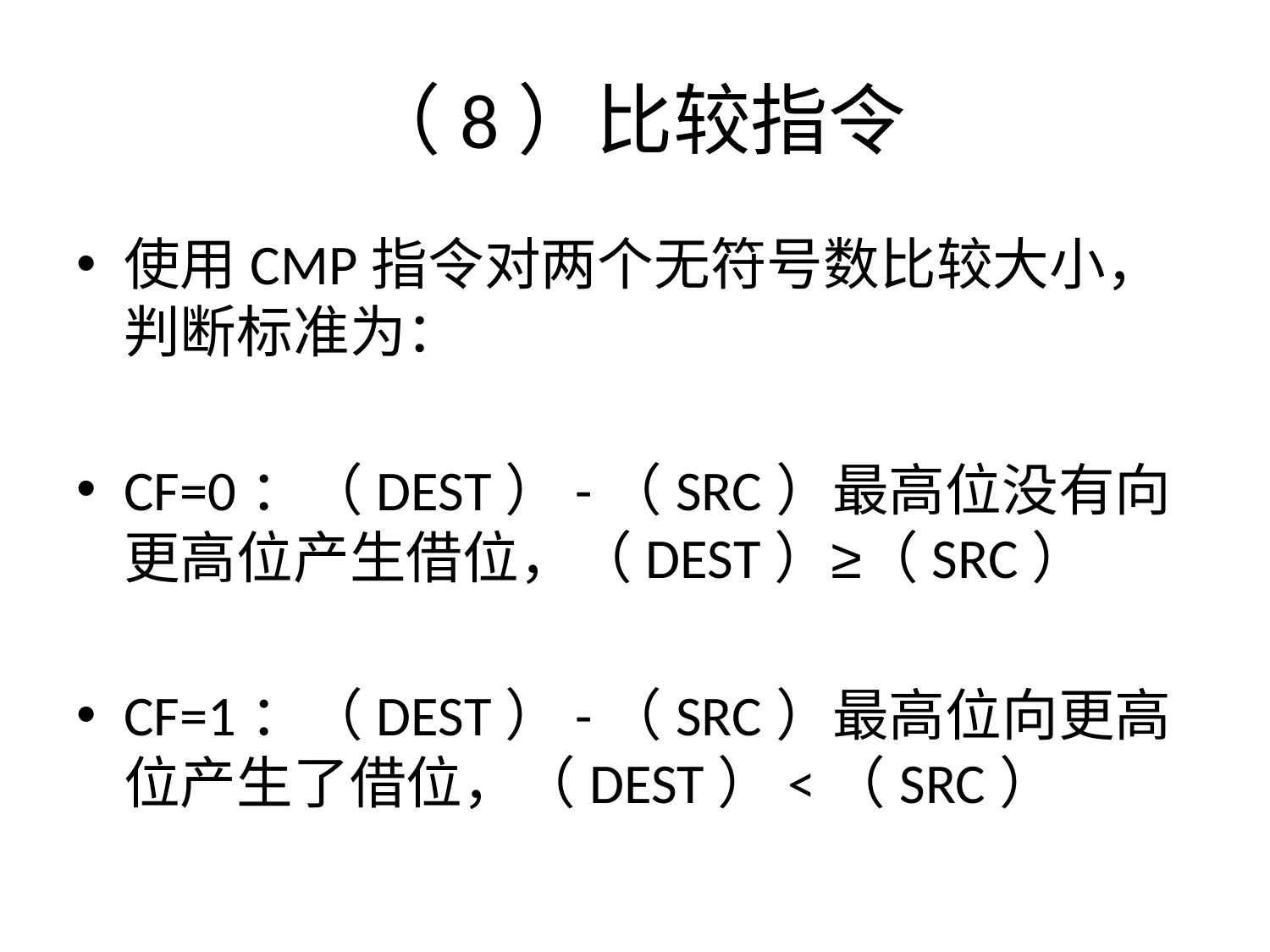

# （8）比较指令
使用CMP指令对两个无符号数比较大小，判断标准为：

CF=0：（DEST）-（SRC）最高位没有向更高位产生借位，（DEST）≥（SRC）

CF=1：（DEST）-（SRC）最高位向更高位产生了借位，（DEST）<（SRC）